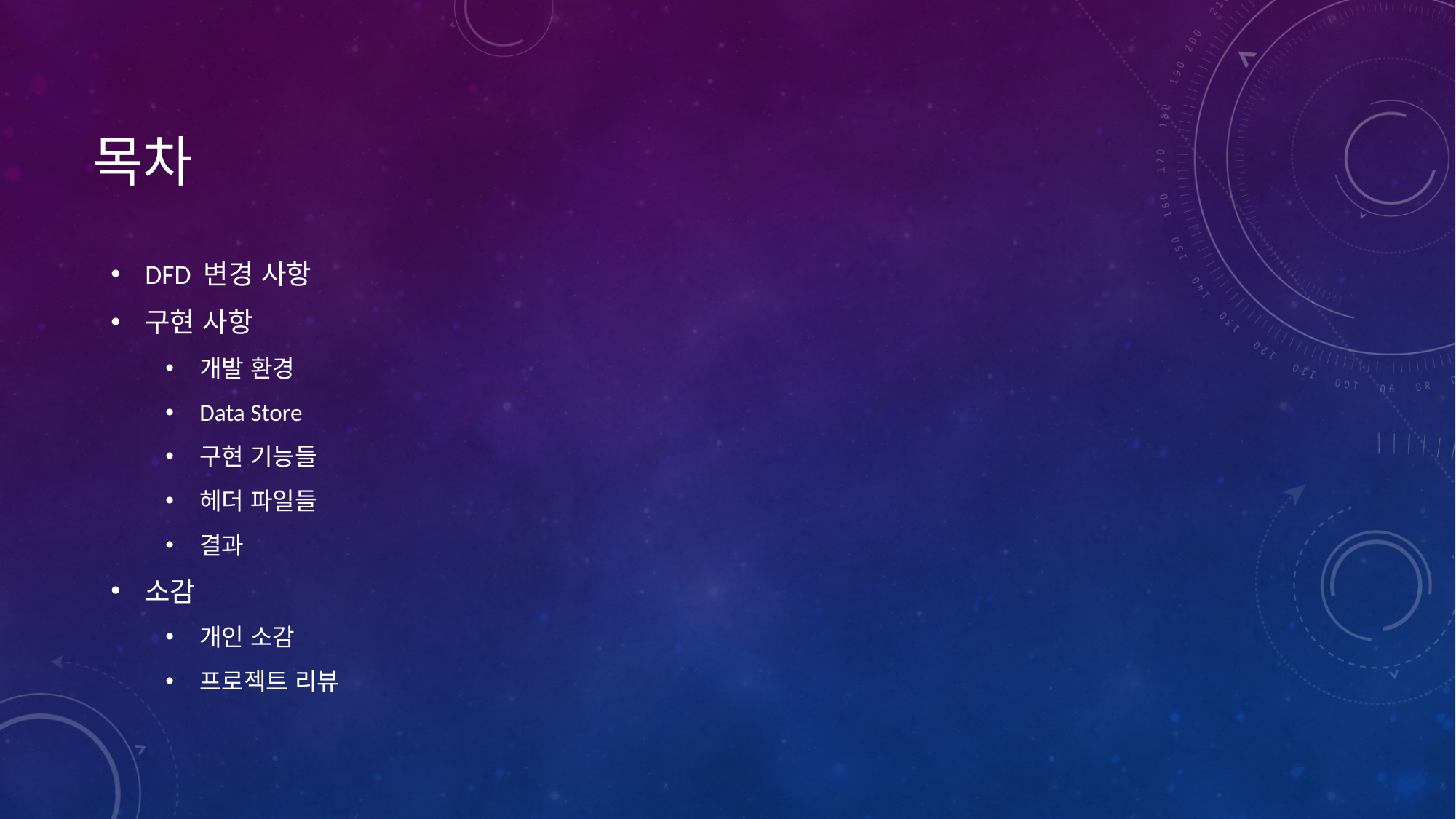

# 목차
DFD 변경 사항
구현 사항
개발 환경
Data Store
구현 기능들
헤더 파일들
결과
소감
개인 소감
프로젝트 리뷰